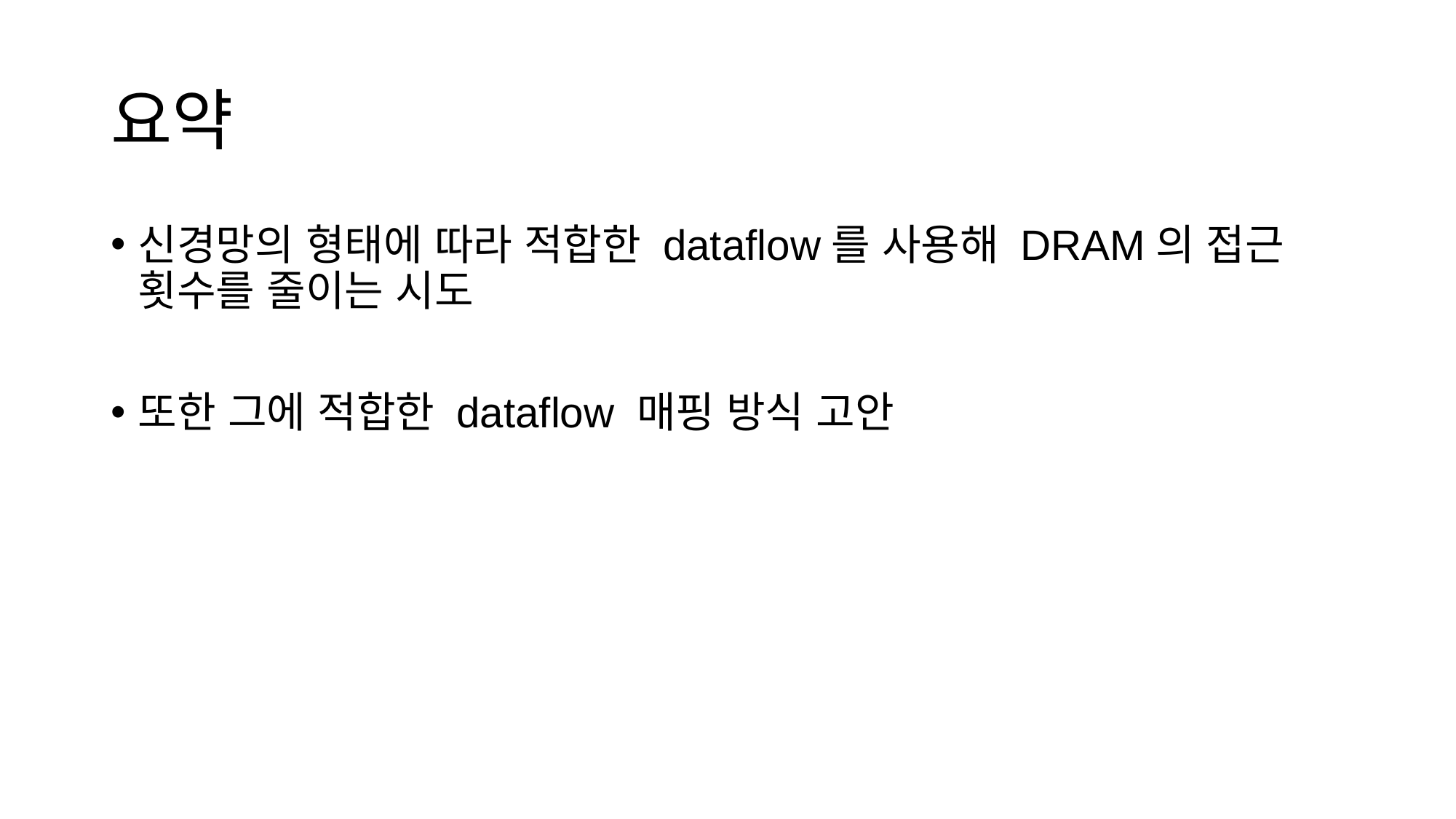

# 요약
신경망의 형태에 따라 적합한 dataflow를 사용해 DRAM의 접근 횟수를 줄이는 시도

또한 그에 적합한 dataflow 매핑 방식 고안